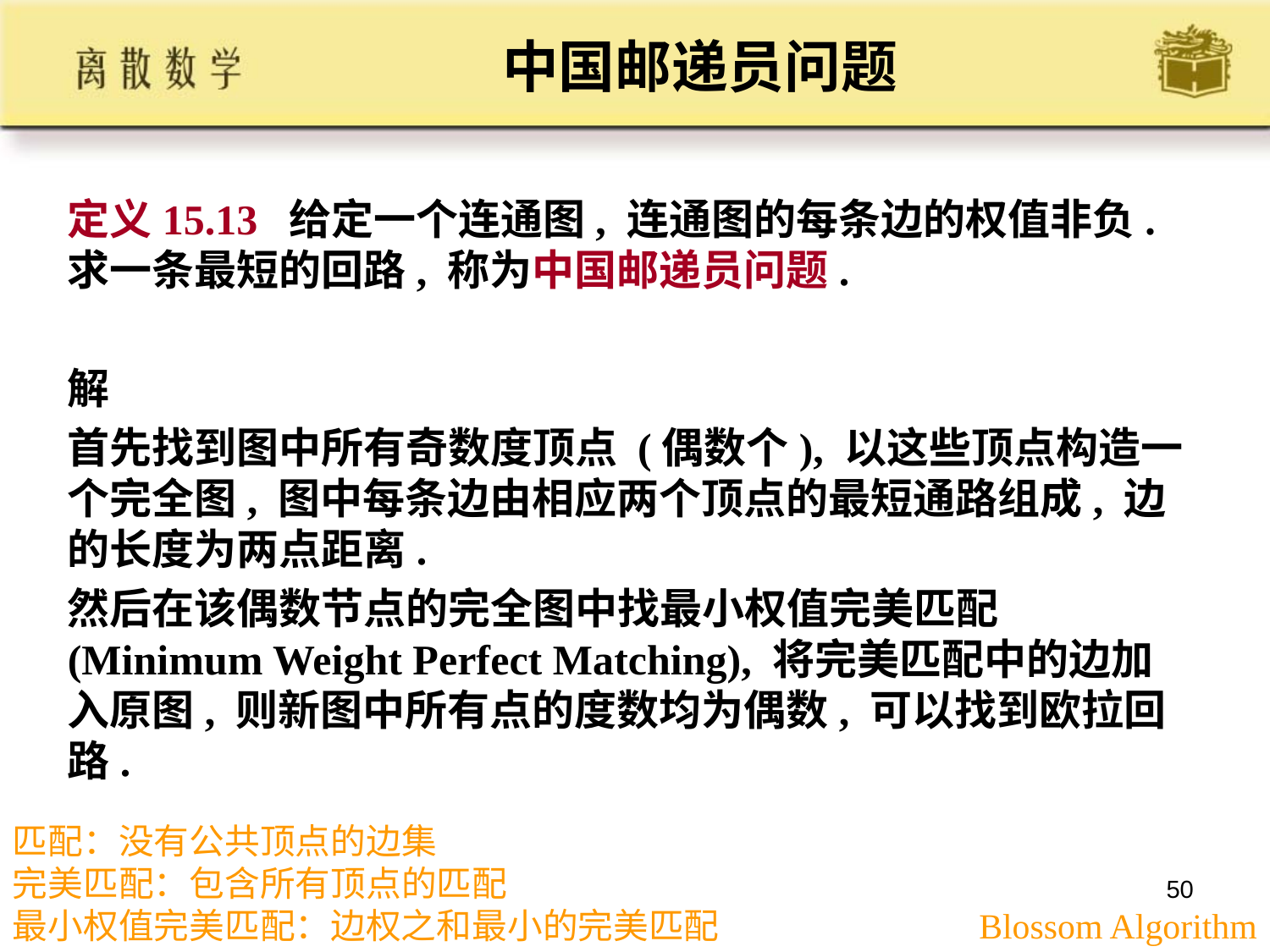

# 中国邮递员问题
定义15.13  给定一个连通图, 连通图的每条边的权值非负. 求一条最短的回路, 称为中国邮递员问题.

解
首先找到图中所有奇数度顶点 (偶数个), 以这些顶点构造一个完全图, 图中每条边由相应两个顶点的最短通路组成, 边的长度为两点距离.
然后在该偶数节点的完全图中找最小权值完美匹配 (Minimum Weight Perfect Matching), 将完美匹配中的边加入原图, 则新图中所有点的度数均为偶数, 可以找到欧拉回路.

匹配：没有公共顶点的边集
完美匹配：包含所有顶点的匹配
最小权值完美匹配：边权之和最小的完美匹配
50
Blossom Algorithm